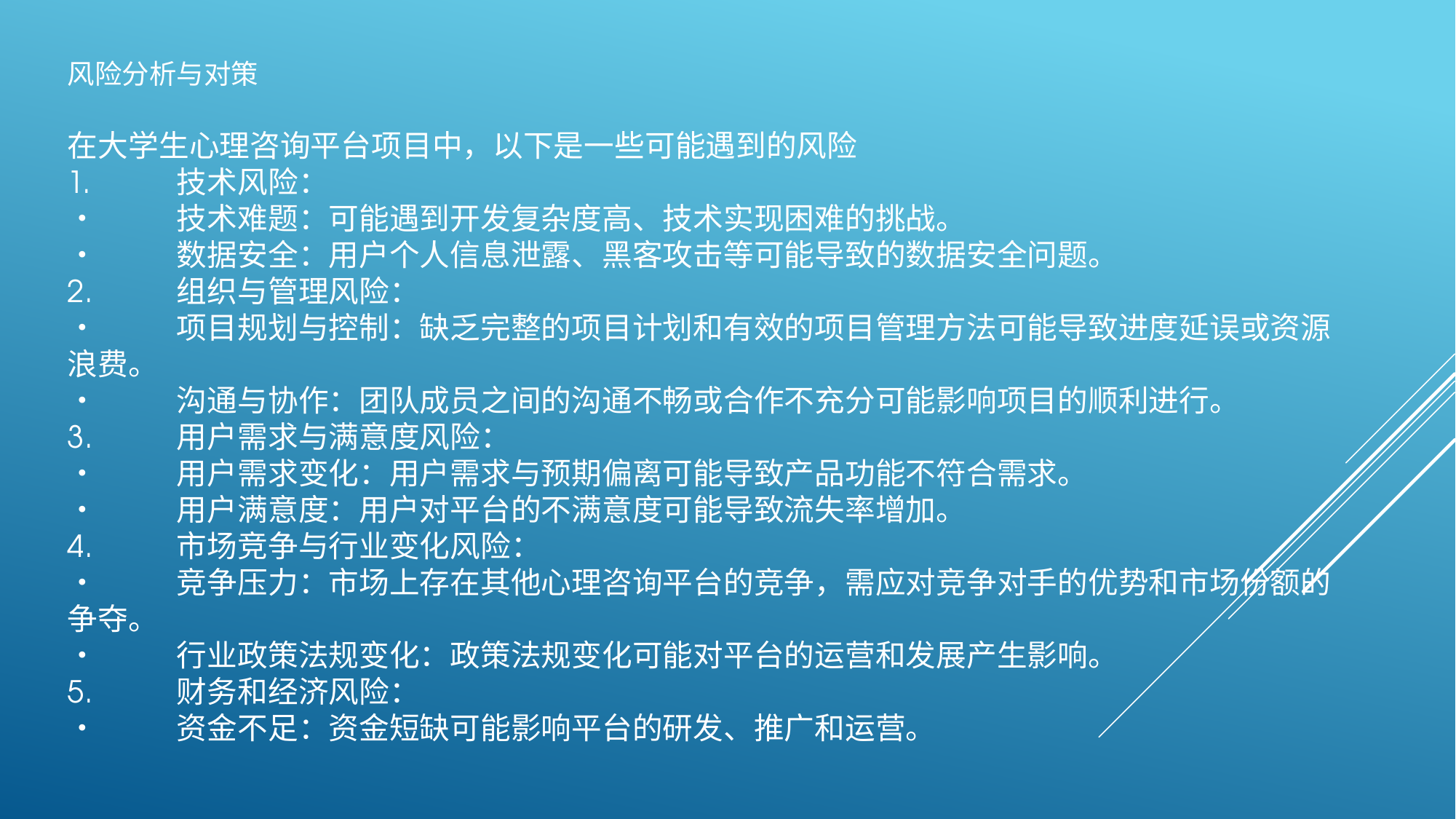

风险分析与对策
在大学生心理咨询平台项目中，以下是一些可能遇到的风险
1.	技术风险：
•	技术难题：可能遇到开发复杂度高、技术实现困难的挑战。
•	数据安全：用户个人信息泄露、黑客攻击等可能导致的数据安全问题。
2.	组织与管理风险：
•	项目规划与控制：缺乏完整的项目计划和有效的项目管理方法可能导致进度延误或资源浪费。
•	沟通与协作：团队成员之间的沟通不畅或合作不充分可能影响项目的顺利进行。
3.	用户需求与满意度风险：
•	用户需求变化：用户需求与预期偏离可能导致产品功能不符合需求。
•	用户满意度：用户对平台的不满意度可能导致流失率增加。
4.	市场竞争与行业变化风险：
•	竞争压力：市场上存在其他心理咨询平台的竞争，需应对竞争对手的优势和市场份额的争夺。
•	行业政策法规变化：政策法规变化可能对平台的运营和发展产生影响。
5.	财务和经济风险：
•	资金不足：资金短缺可能影响平台的研发、推广和运营。